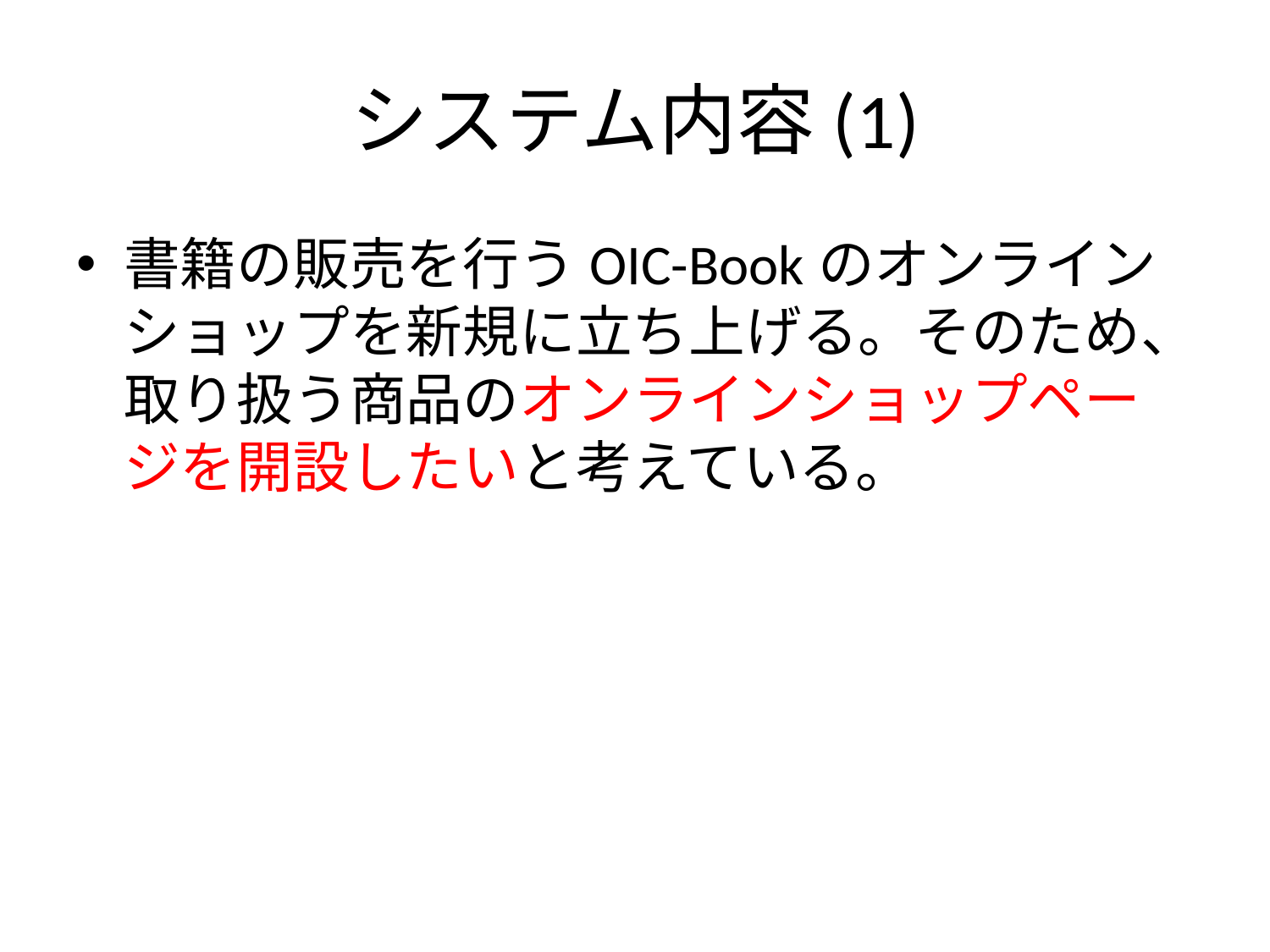

# システム内容(1)
書籍の販売を行うOIC-Bookのオンラインショップを新規に立ち上げる。そのため、取り扱う商品のオンラインショップページを開設したいと考えている。